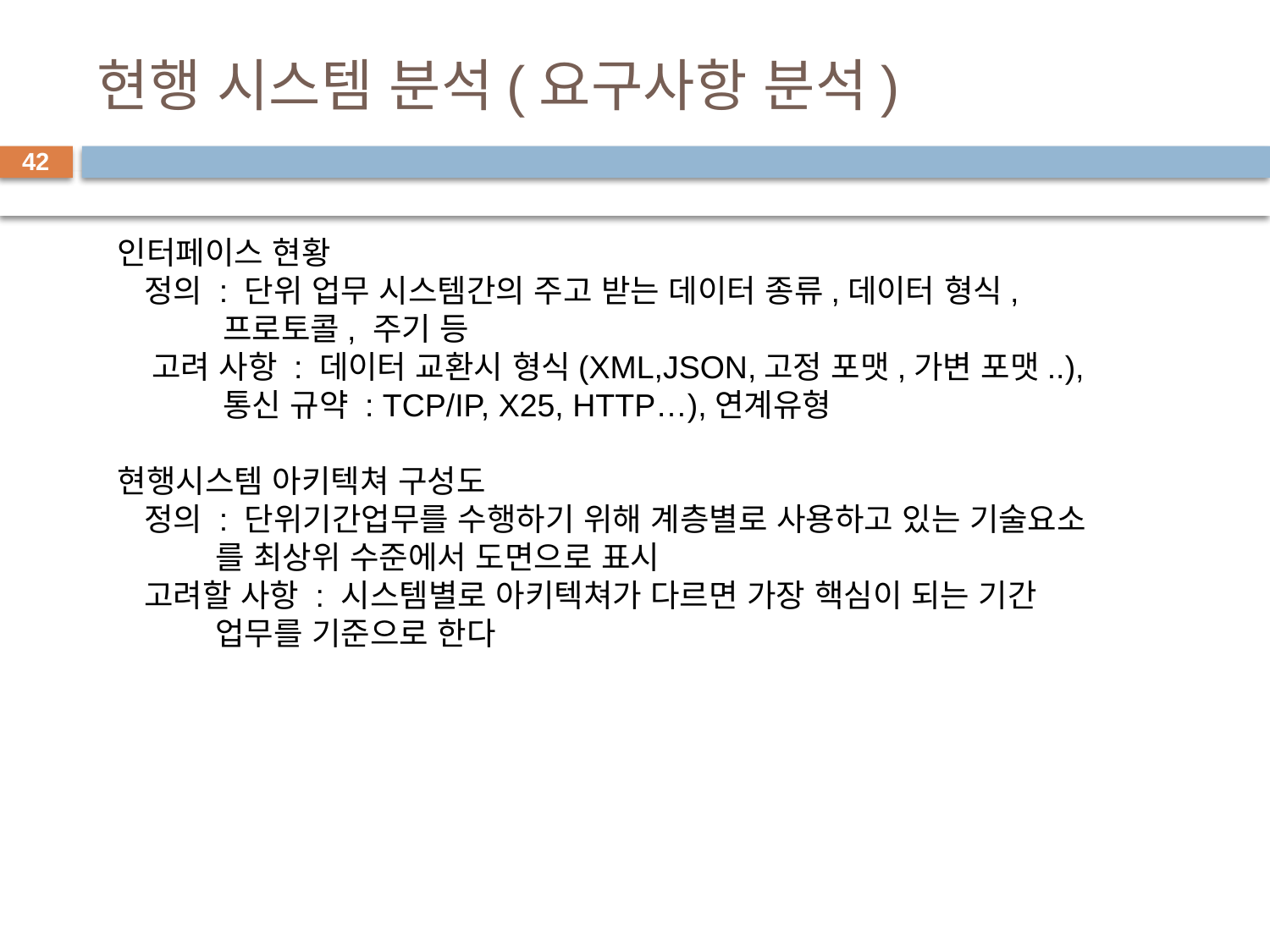

# 현행 시스템 분석(요구사항 분석)
42
인터페이스 현황
   정의 : 단위 업무 시스템간의 주고 받는 데이터 종류,데이터 형식,
           프로토콜, 주기 등
   고려 사항 : 데이터 교환시 형식(XML,JSON,고정 포맷,가변 포맷..),
           통신 규약 : TCP/IP, X25, HTTP…),연계유형
현행시스템 아키텍쳐 구성도
   정의 : 단위기간업무를 수행하기 위해 계층별로 사용하고 있는 기술요소
           를 최상위 수준에서 도면으로 표시
   고려할 사항 : 시스템별로 아키텍쳐가 다르면 가장 핵심이 되는 기간
           업무를 기준으로 한다